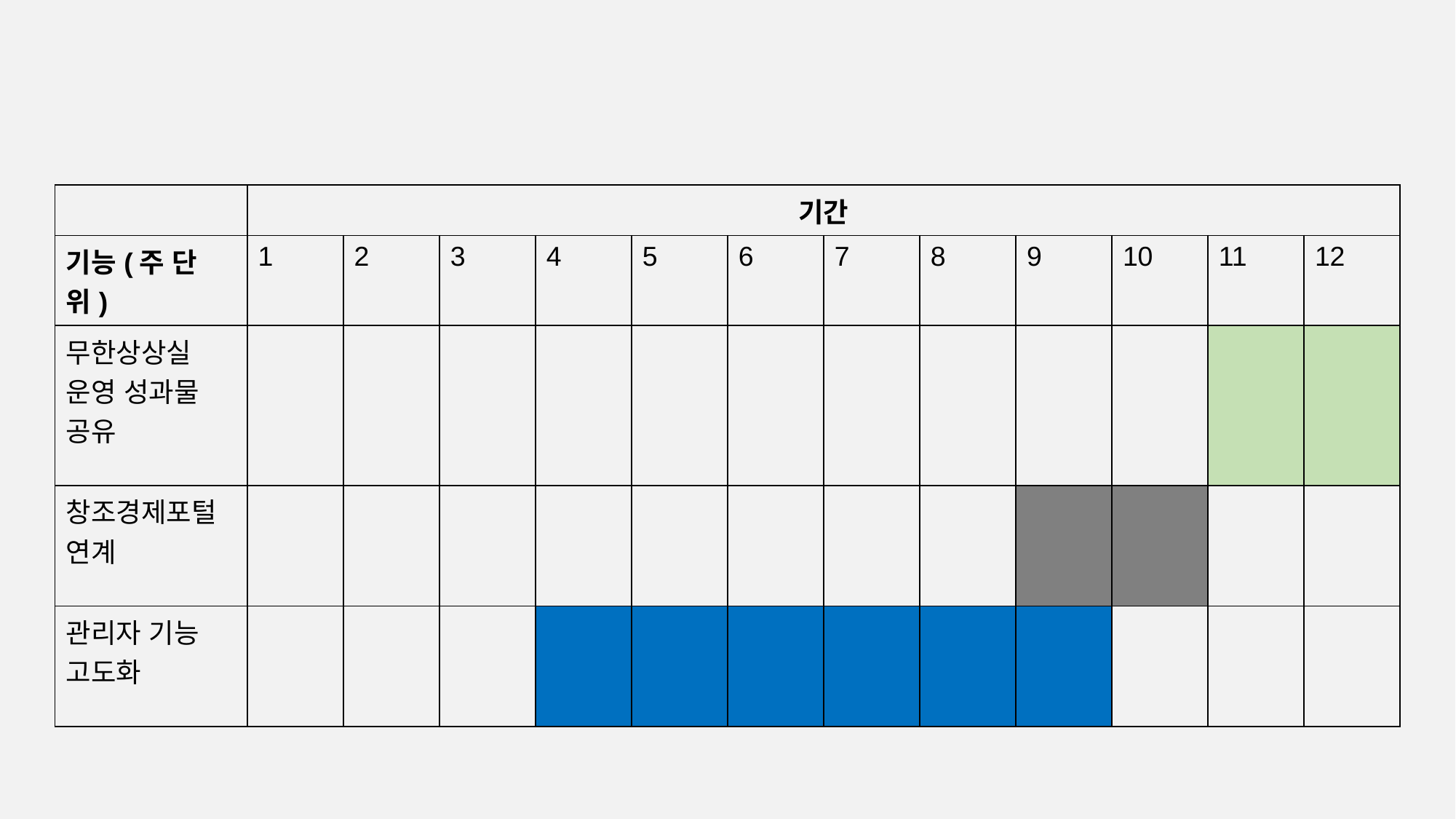

|  | 기간 |  |  |  |  |  |  |  |  |  |  |  |
| --- | --- | --- | --- | --- | --- | --- | --- | --- | --- | --- | --- | --- |
| 기능(주 단위) | 1 | 2 | 3 | 4 | 5 | 6 | 7 | 8 | 9 | 10 | 11 | 12 |
| 무한상상실 운영 성과물 공유 |  |  |  |  |  |  |  |  |  |  |  |  |
| 창조경제포털 연계 |  |  |  |  |  |  |  |  |  |  |  |  |
| 관리자 기능 고도화 |  |  |  |  |  |  |  |  |  |  |  |  |